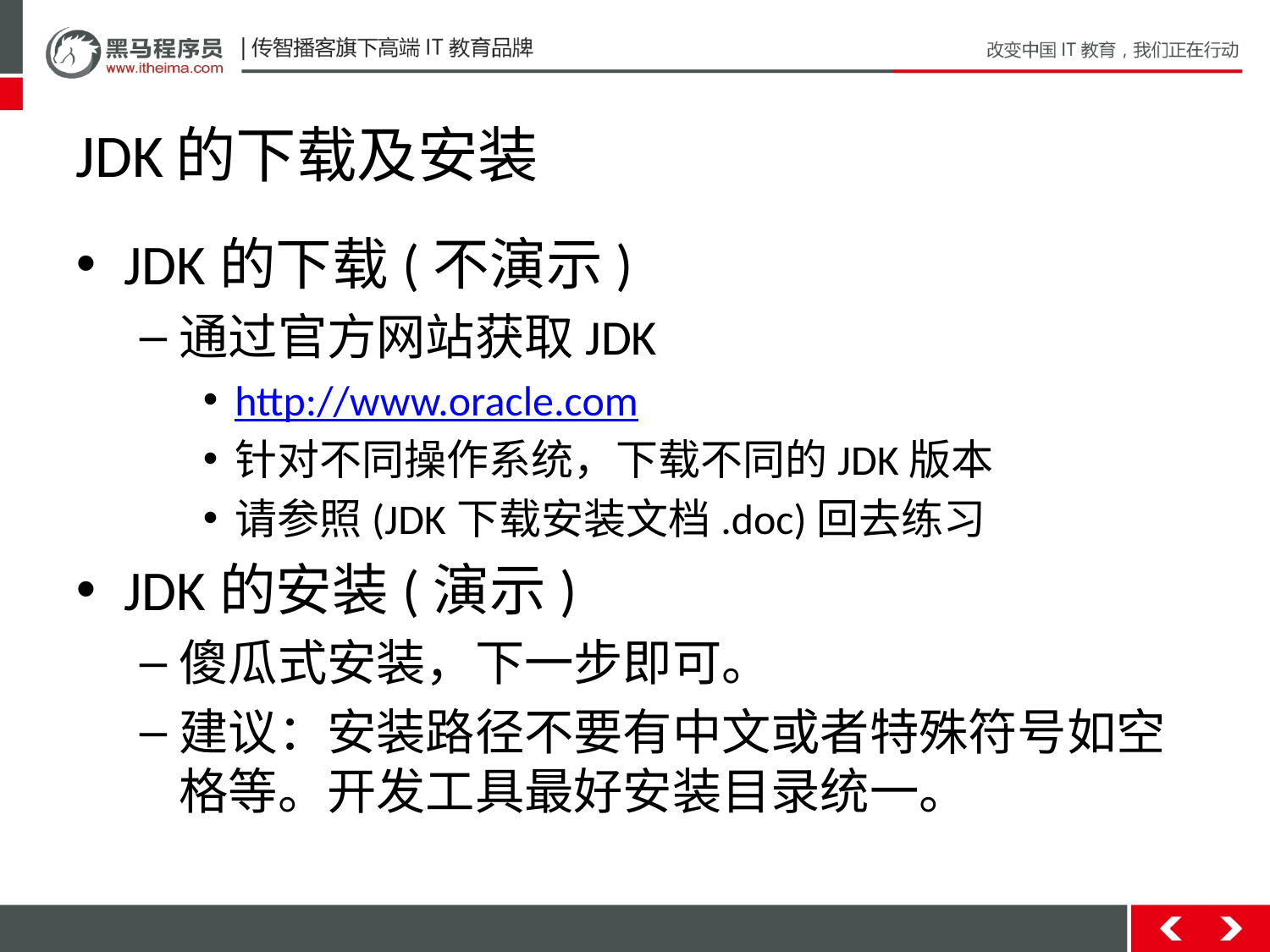

# JDK的下载及安装
JDK的下载(不演示)
通过官方网站获取JDK
http://www.oracle.com
针对不同操作系统，下载不同的JDK版本
请参照(JDK下载安装文档.doc)回去练习
JDK的安装(演示)
傻瓜式安装，下一步即可。
建议：安装路径不要有中文或者特殊符号如空格等。开发工具最好安装目录统一。